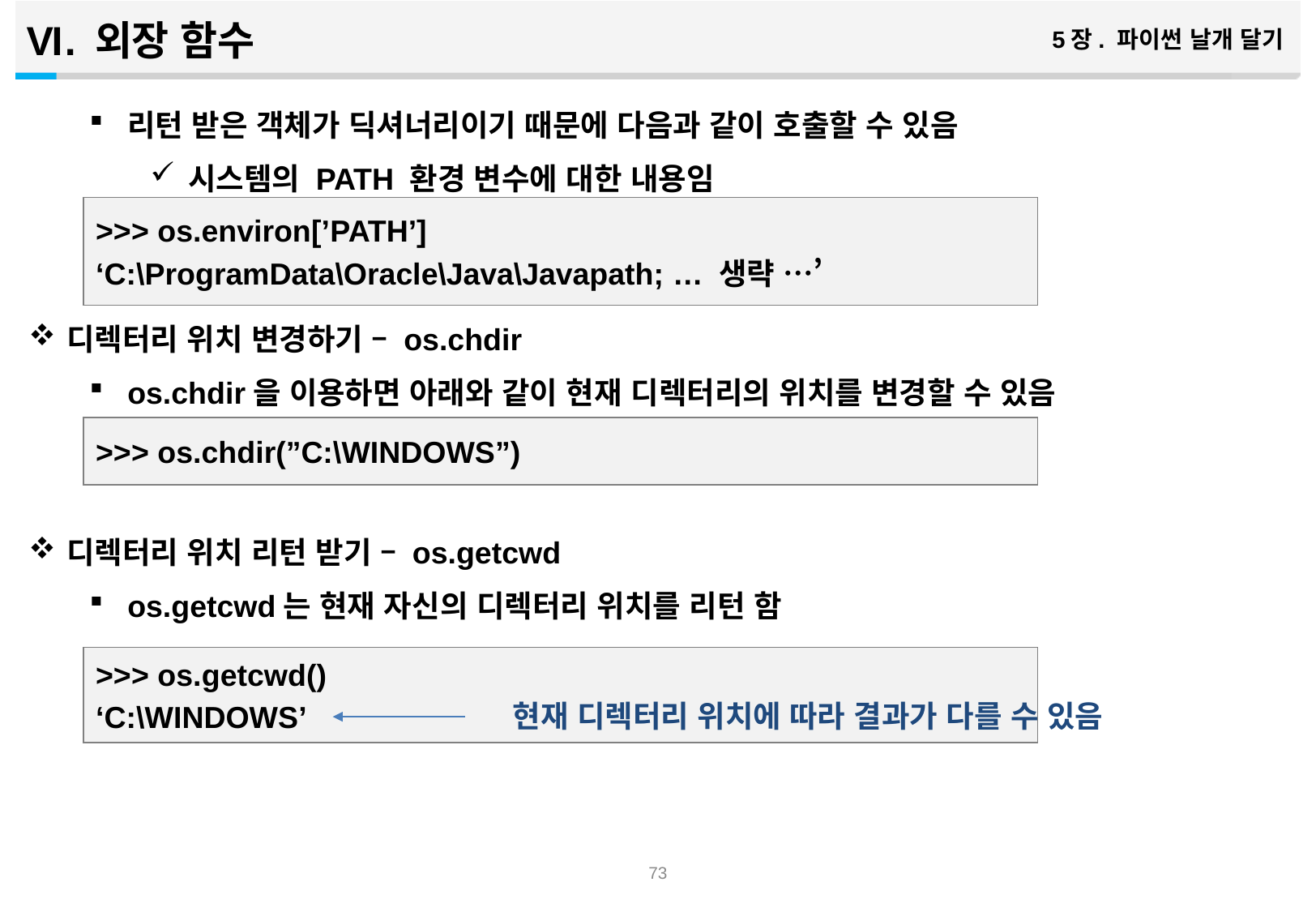

외장 함수
5장. 파이썬 날개 달기
리턴 받은 객체가 딕셔너리이기 때문에 다음과 같이 호출할 수 있음
시스템의 PATH 환경 변수에 대한 내용임

디렉터리 위치 변경하기 – os.chdir
os.chdir을 이용하면 아래와 같이 현재 디렉터리의 위치를 변경할 수 있음

디렉터리 위치 리턴 받기 – os.getcwd
os.getcwd는 현재 자신의 디렉터리 위치를 리턴 함

>>> os.environ[’PATH’]
‘C:\ProgramData\Oracle\Java\Javapath; … 생략 …’
>>> os.chdir(”C:\WINDOWS”)
>>> os.getcwd()
‘C:\WINDOWS’
현재 디렉터리 위치에 따라 결과가 다를 수 있음
73